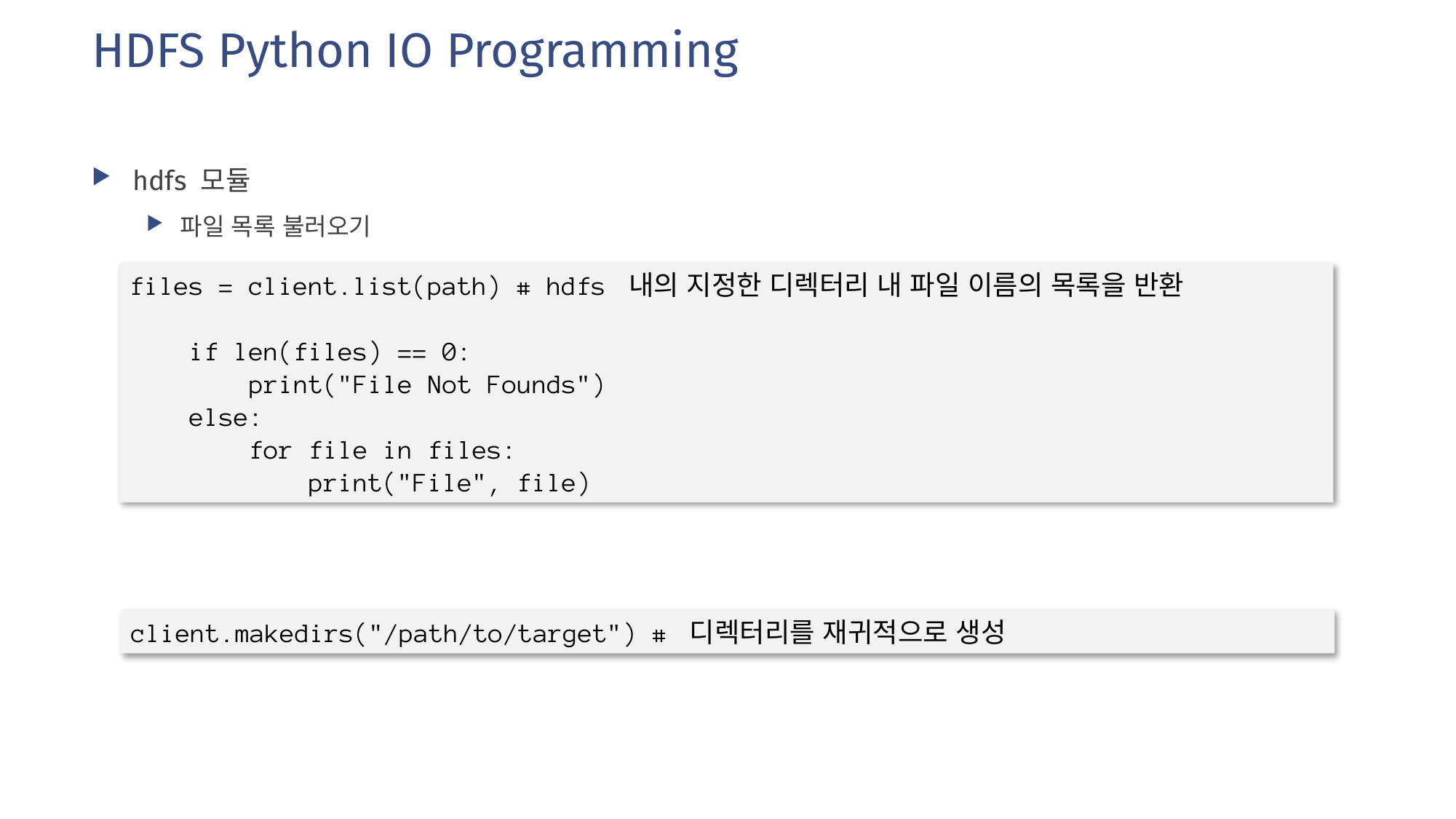

# HDFS Python IO Programming
hdfs 모듈
파일 목록 불러오기

디렉터리 생성
files = client.list(path) # hdfs 내의 지정한 디렉터리 내 파일 이름의 목록을 반환

    if len(files) == 0:
        print("File Not Founds")
    else:
        for file in files:
            print("File", file)
client.makedirs("/path/to/target") # 디렉터리를 재귀적으로 생성